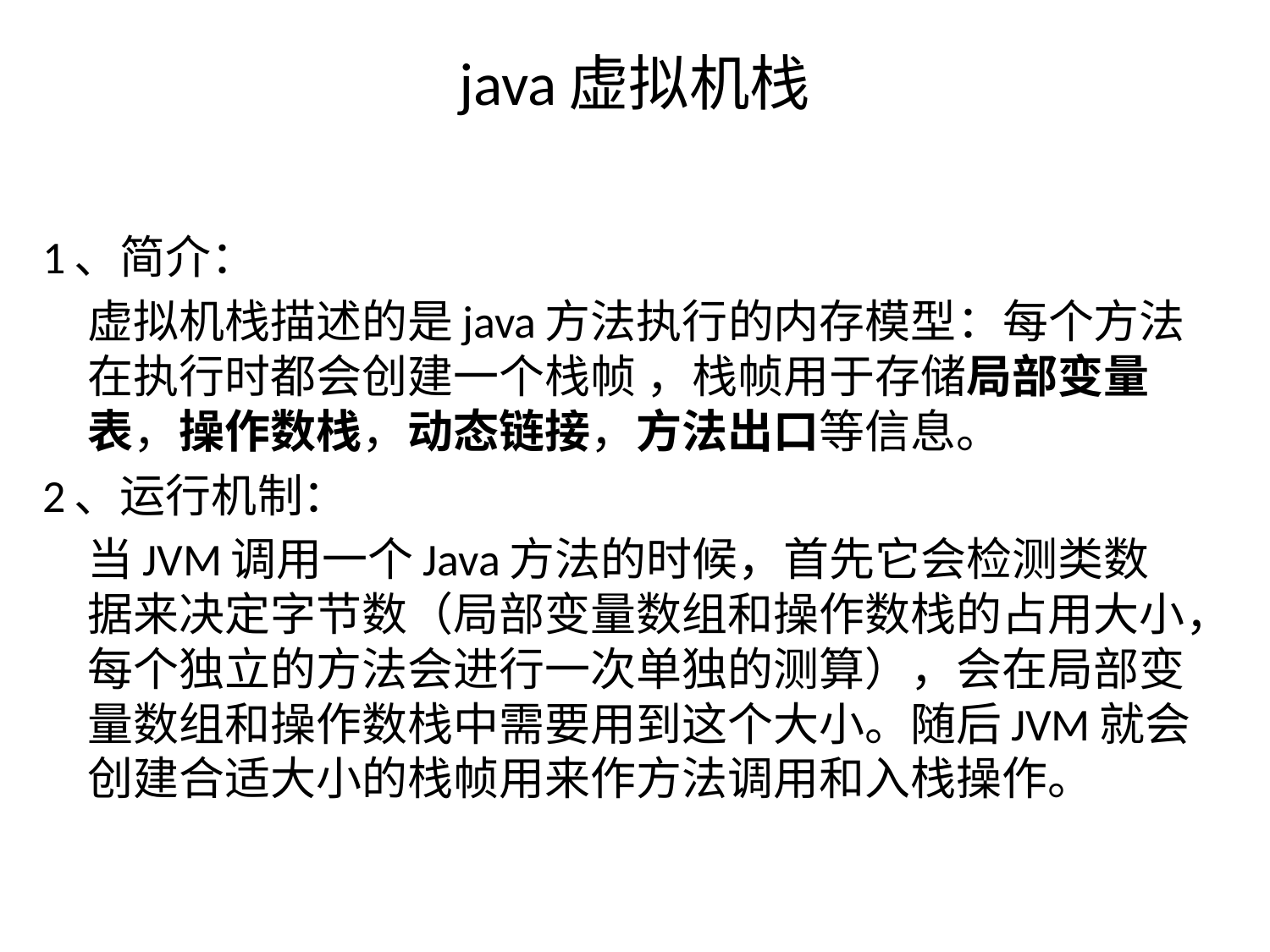

# java虚拟机栈
1、简介：
	虚拟机栈描述的是java方法执行的内存模型：每个方法在执行时都会创建一个栈帧 ，栈帧用于存储局部变量表，操作数栈，动态链接，方法出口等信息。
2、运行机制：
	当JVM调用一个Java方法的时候，首先它会检测类数据来决定字节数（局部变量数组和操作数栈的占用大小，每个独立的方法会进行一次单独的测算），会在局部变量数组和操作数栈中需要用到这个大小。随后JVM就会创建合适大小的栈帧用来作方法调用和入栈操作。